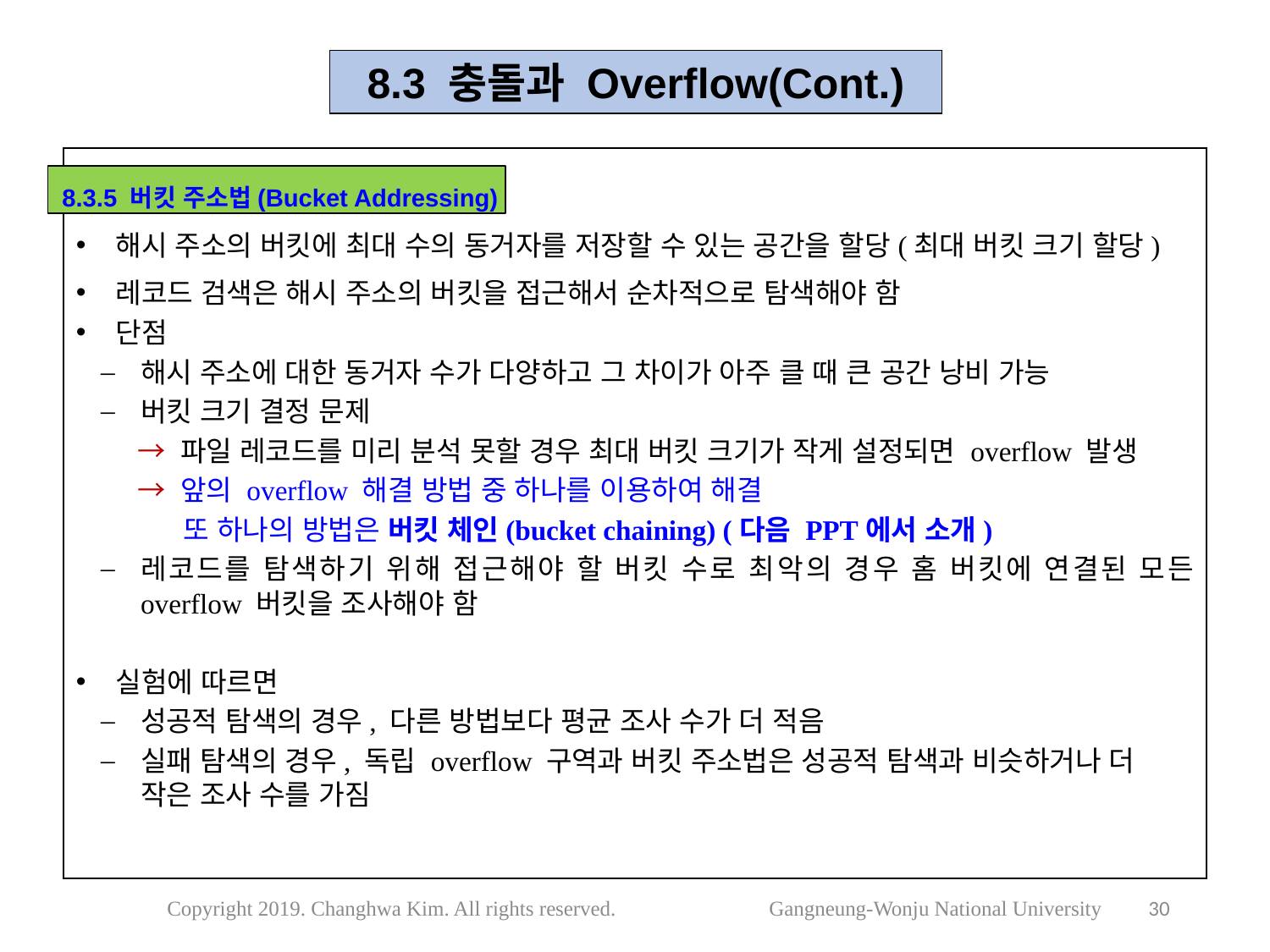

8.3 충돌과 Overflow(Cont.)

해시 주소의 버킷에 최대 수의 동거자를 저장할 수 있는 공간을 할당(최대 버킷 크기 할당)
레코드 검색은 해시 주소의 버킷을 접근해서 순차적으로 탐색해야 함
단점
해시 주소에 대한 동거자 수가 다양하고 그 차이가 아주 클 때 큰 공간 낭비 가능
버킷 크기 결정 문제
→ 파일 레코드를 미리 분석 못할 경우 최대 버킷 크기가 작게 설정되면 overflow 발생
→ 앞의 overflow 해결 방법 중 하나를 이용하여 해결
     또 하나의 방법은 버킷 체인(bucket chaining) (다음 PPT에서 소개)
레코드를 탐색하기 위해 접근해야 할 버킷 수로 최악의 경우 홈 버킷에 연결된 모든 overflow 버킷을 조사해야 함

실험에 따르면
성공적 탐색의 경우, 다른 방법보다 평균 조사 수가 더 적음
실패 탐색의 경우, 독립 overflow 구역과 버킷 주소법은 성공적 탐색과 비슷하거나 더 작은 조사 수를 가짐
 8.3.5 버킷 주소법(Bucket Addressing)
Copyright 2019. Changhwa Kim. All rights reserved.                             Gangneung-Wonju National University
30